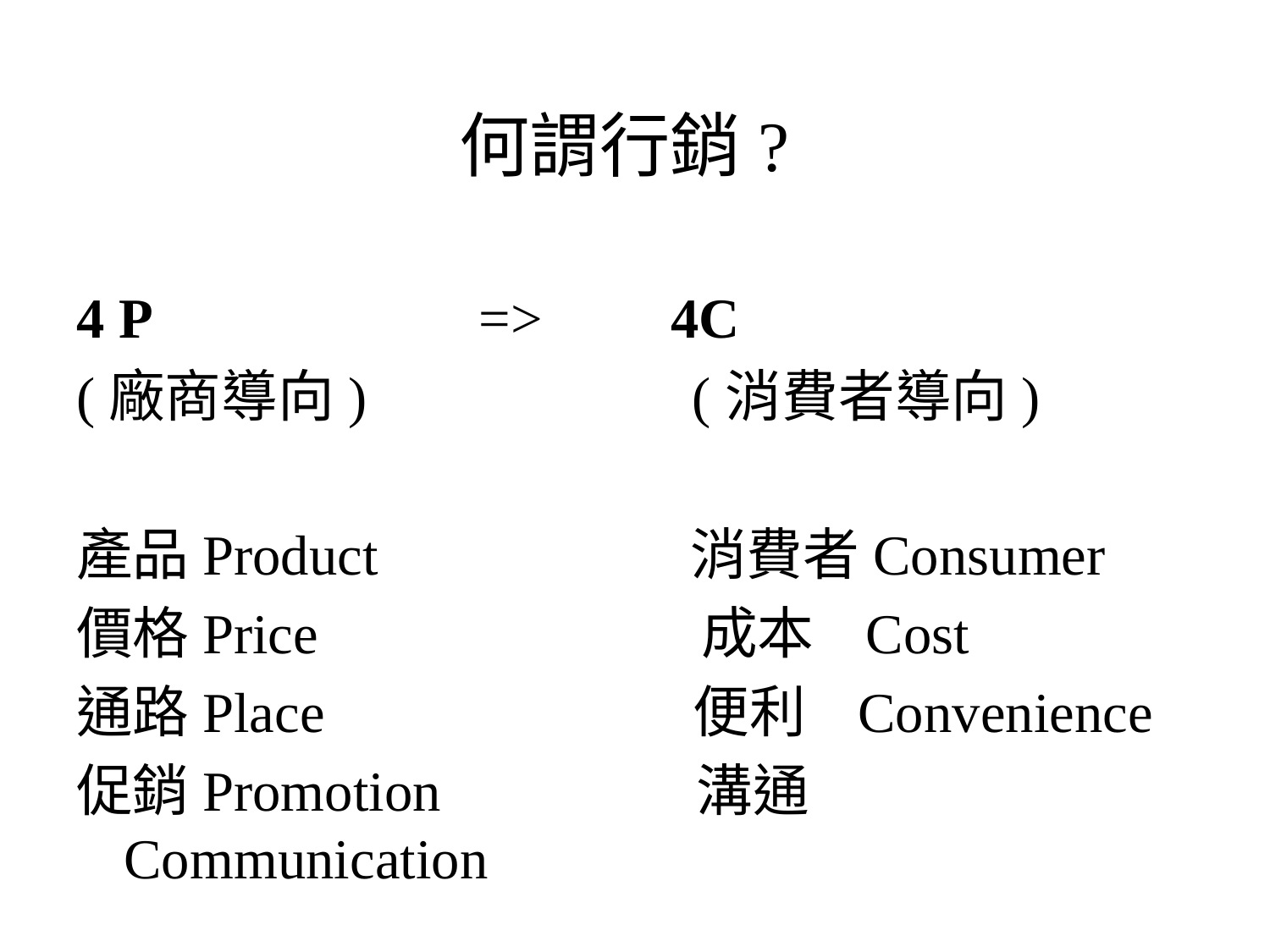

# 何謂行銷?
4 P                       =>         4C
(廠商導向)                       (消費者導向)

產品Product                     消費者Consumer
價格Price                          成本   Cost
通路Place                         便利   Convenience
促銷Promotion                 溝通  Communication